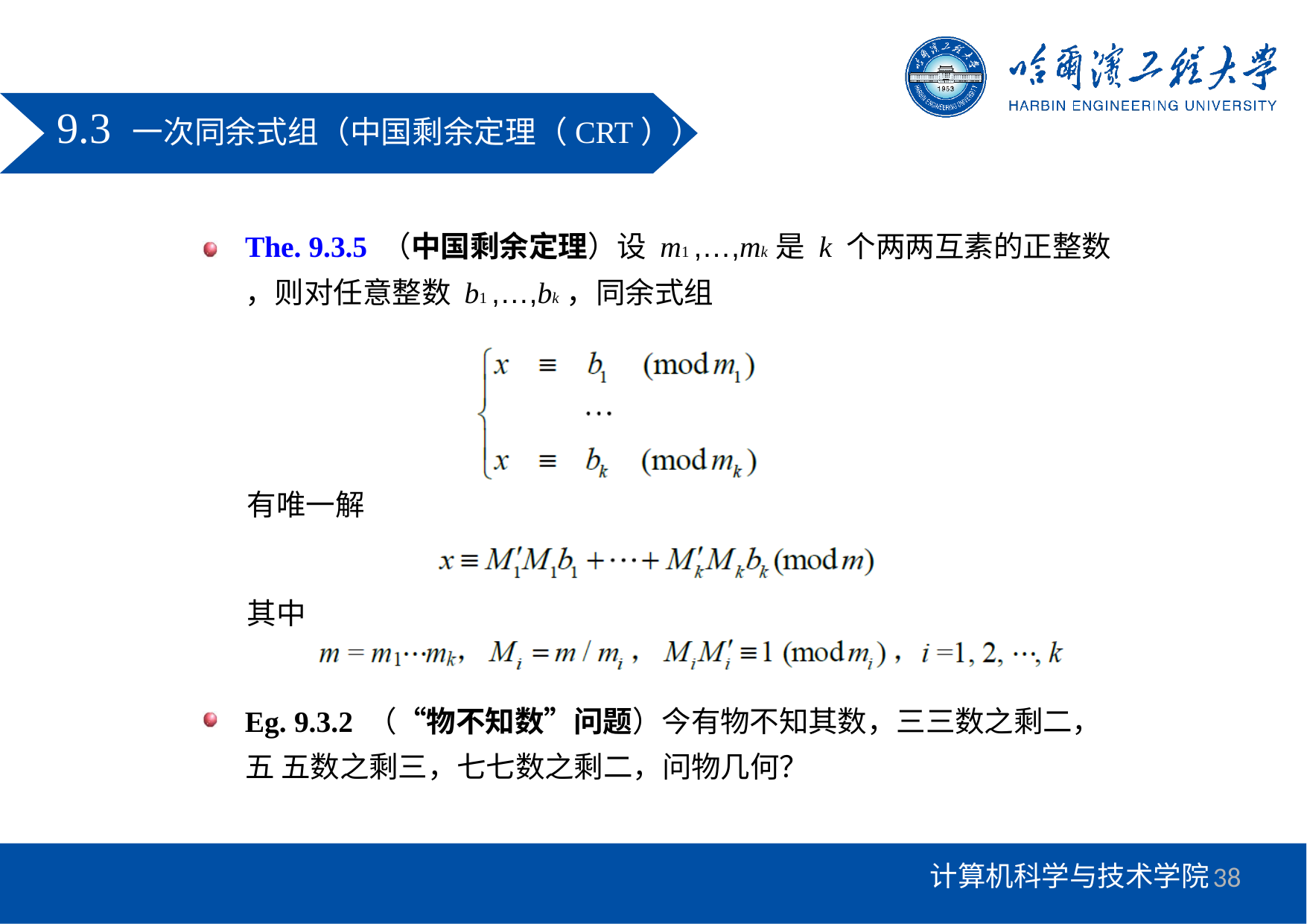

# 9.3 一次同余式组（中国剩余定理（CRT））
The. 9.3.5 （中国剩余定理）设 m1 ,…,mk 是 k 个两两互素的正整数
，则对任意整数 b1 ,…,bk ，同余式组

有唯一解

其中

Eg. 9.3.2 （“物不知数”问题）今有物不知其数，三三数之剩二，五 五数之剩三，七七数之剩二，问物几何？

38